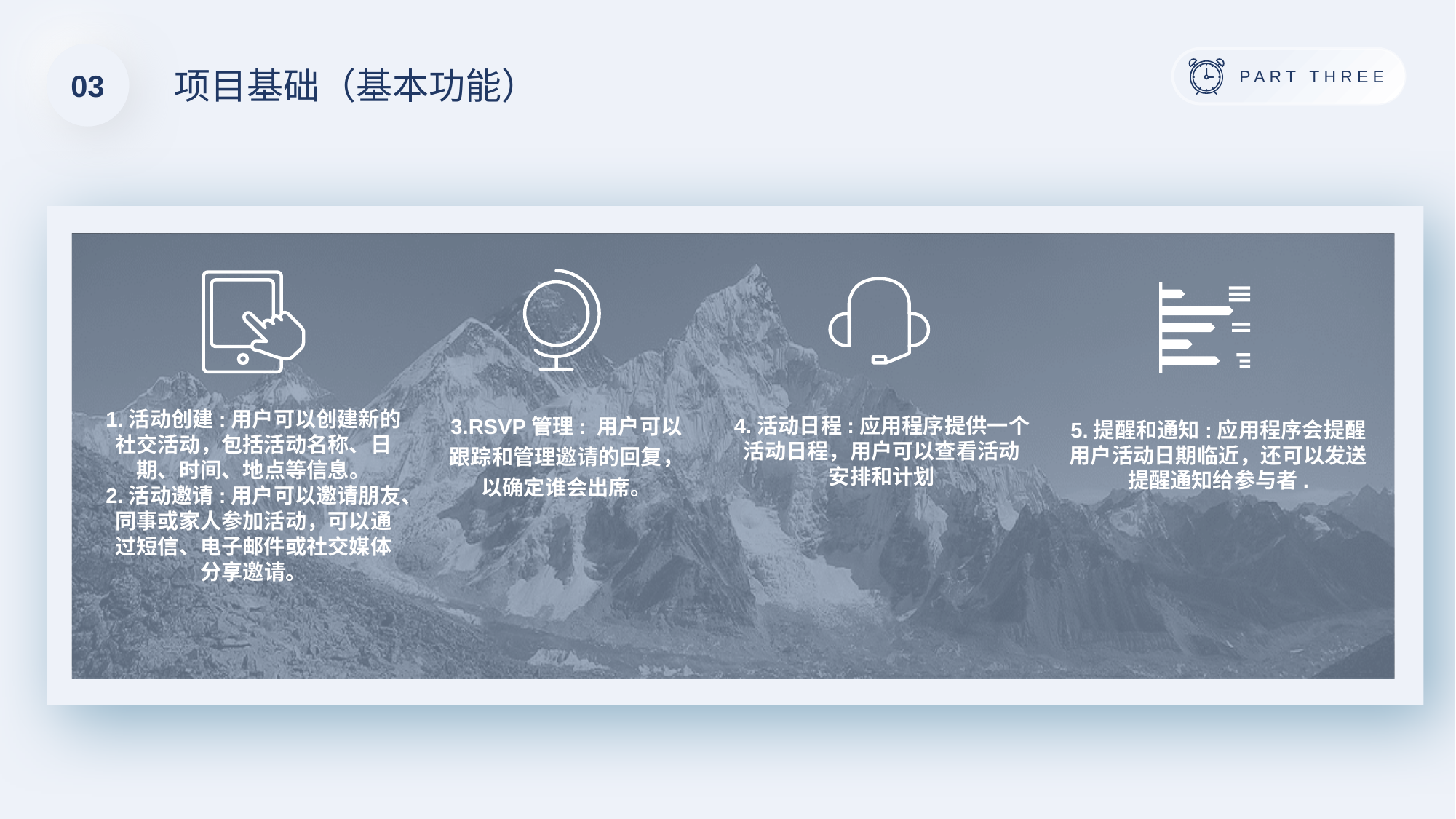

03
项目基础（基本功能）

1.活动创建:用户可以创建新的社交活动，包括活动名称、日期、时间、地点等信息。
2.活动邀请:用户可以邀请朋友、同事或家人参加活动，可以通过短信、电子邮件或社交媒体
分享邀请。
3.RSVP管理: 用户可以跟踪和管理邀请的回复，以确定谁会出席。

4.活动日程:应用程序提供一个活动日程，用户可以查看活动安排和计划

5.提醒和通知:应用程序会提醒用户活动日期临近，还可以发送提醒通知给参与者.